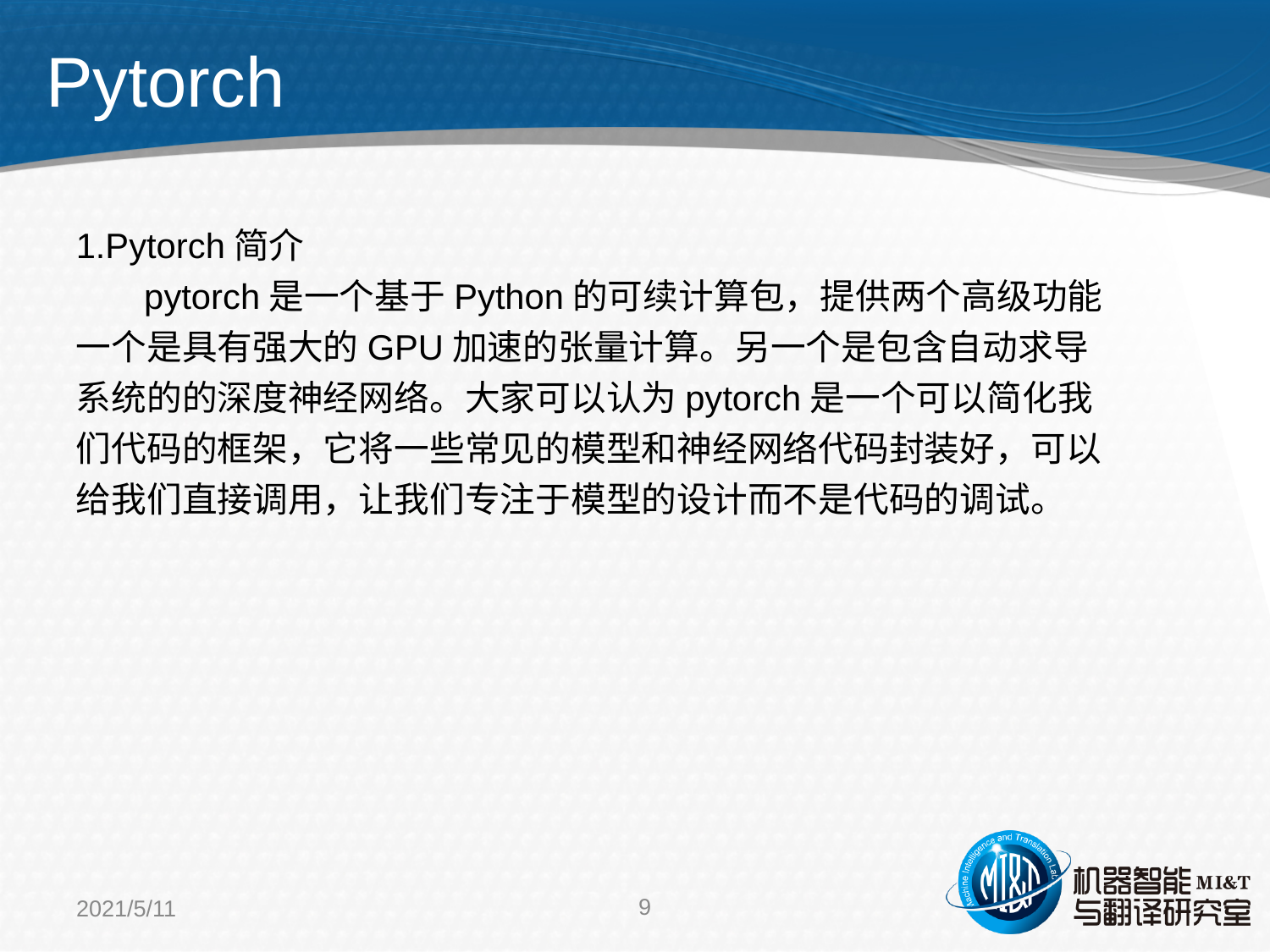

Pytorch
1.Pytorch简介
       pytorch是一个基于Python的可续计算包，提供两个高级功能一个是具有强大的GPU加速的张量计算。另一个是包含自动求导系统的的深度神经网络。大家可以认为pytorch是一个可以简化我们代码的框架，它将一些常见的模型和神经网络代码封装好，可以给我们直接调用，让我们专注于模型的设计而不是代码的调试。
9
2021/5/11